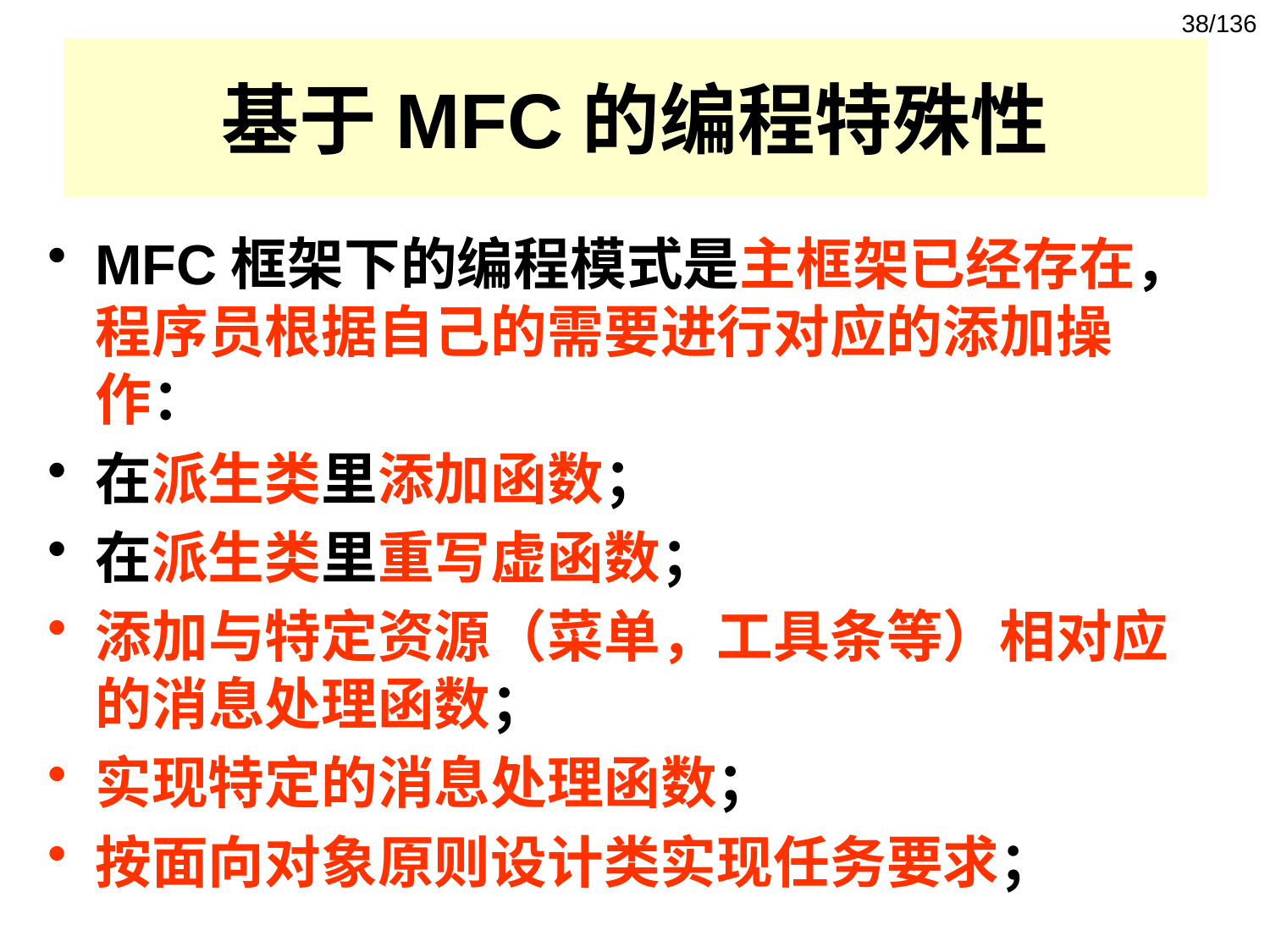

38/136
# 基于MFC的编程特殊性
MFC框架下的编程模式是主框架已经存在，程序员根据自己的需要进行对应的添加操作：
在派生类里添加函数；
在派生类里重写虚函数；
添加与特定资源（菜单，工具条等）相对应的消息处理函数；
实现特定的消息处理函数；
按面向对象原则设计类实现任务要求；